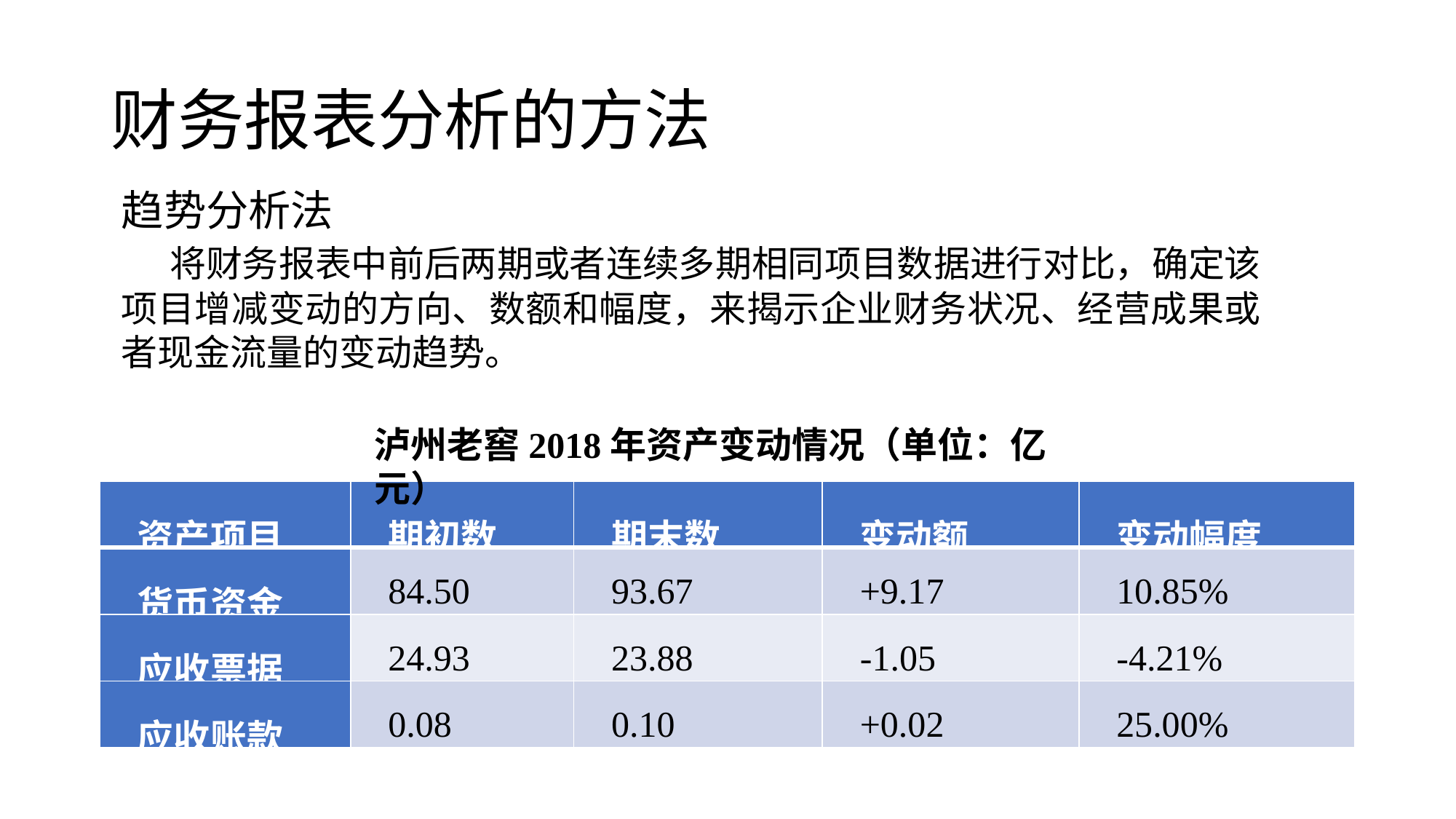

财务报表分析的方法
趋势分析法
    将财务报表中前后两期或者连续多期相同项目数据进行对比，确定该项目增减变动的方向、数额和幅度，来揭示企业财务状况、经营成果或者现金流量的变动趋势。
泸州老窖2018年资产变动情况（单位：亿元）
| 资产项目 | 期初数 | 期末数 | 变动额 | 变动幅度 |
| --- | --- | --- | --- | --- |
| 货币资金 | 84.50 | 93.67 | +9.17 | 10.85% |
| 应收票据 | 24.93 | 23.88 | -1.05 | -4.21% |
| 应收账款 | 0.08 | 0.10 | +0.02 | 25.00% |